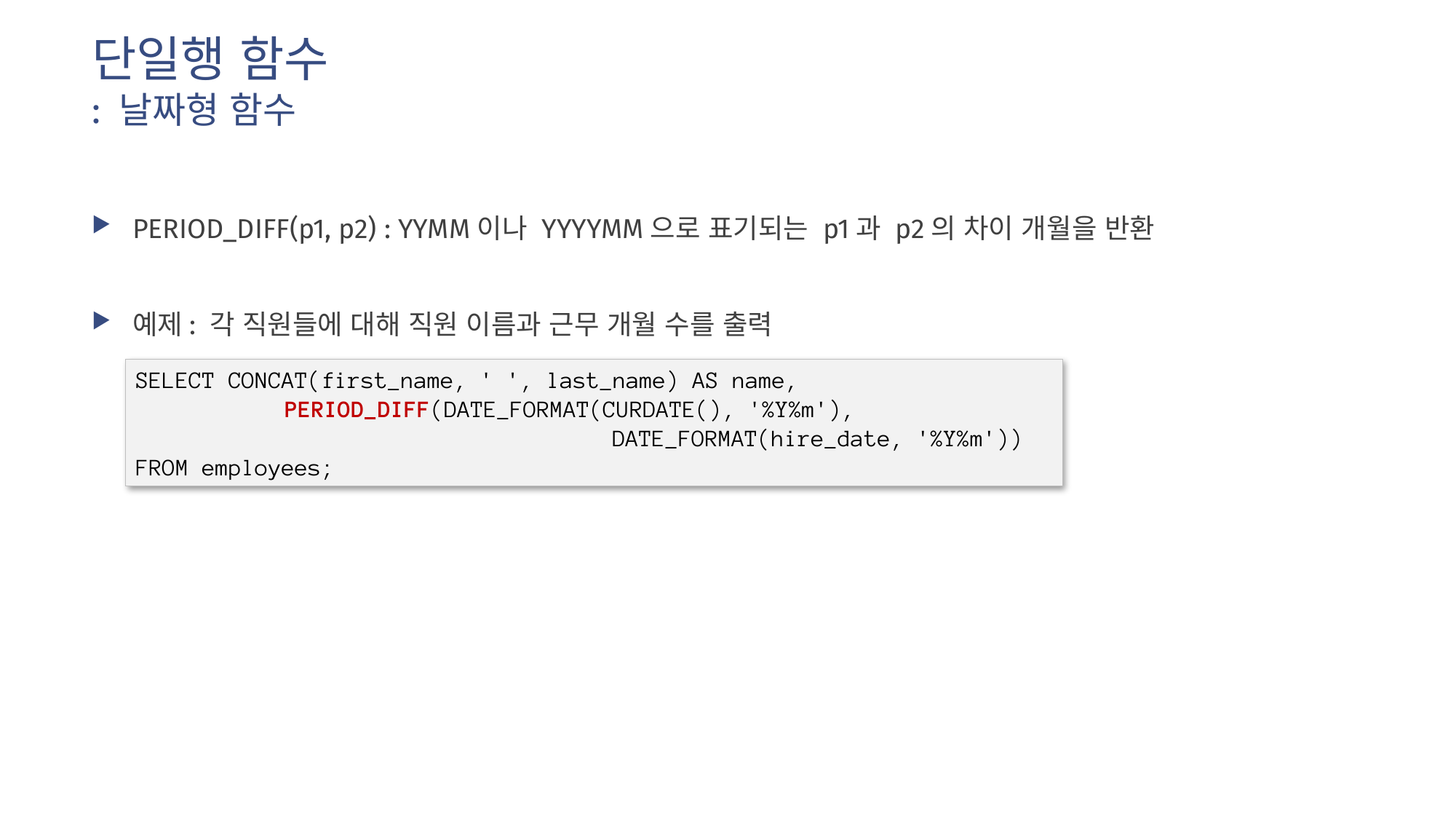

# 단일행 함수 : 날짜형 함수

PERIOD_DIFF(p1, p2) : YYMM이나 YYYYMM으로 표기되는 p1과 p2의 차이 개월을 반환

예제: 각 직원들에 대해 직원 이름과 근무 개월 수를 출력

SELECT CONCAT(first_name, ' ', last_name) AS name,
	   PERIOD_DIFF(DATE_FORMAT(CURDATE(), '%Y%m'),
				   DATE_FORMAT(hire_date, '%Y%m'))
FROM employees;